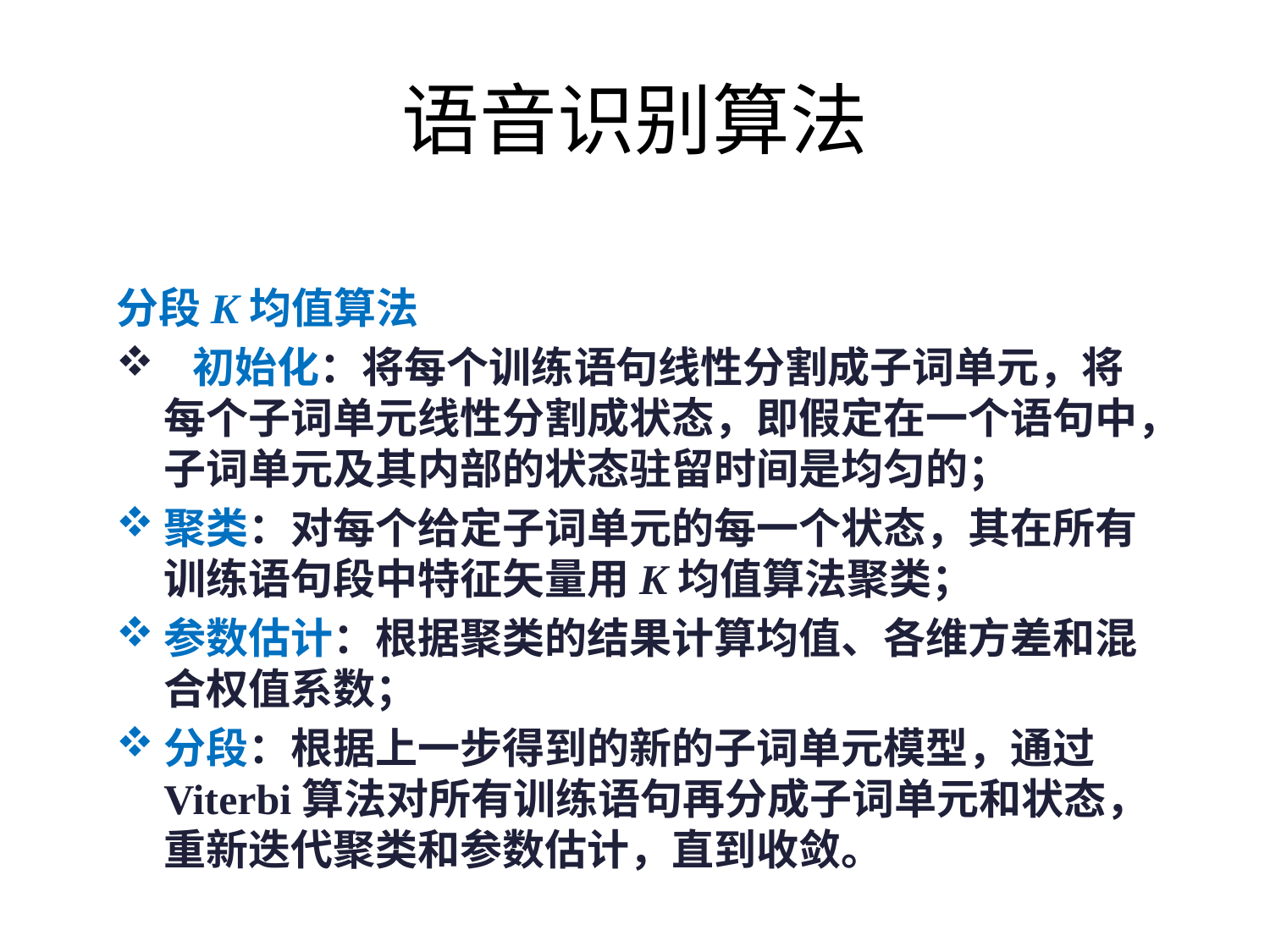

# 语音识别算法
分段K均值算法
  初始化：将每个训练语句线性分割成子词单元，将每个子词单元线性分割成状态，即假定在一个语句中，子词单元及其内部的状态驻留时间是均匀的；
聚类：对每个给定子词单元的每一个状态，其在所有训练语句段中特征矢量用K均值算法聚类；
参数估计：根据聚类的结果计算均值、各维方差和混合权值系数；
分段：根据上一步得到的新的子词单元模型，通过Viterbi算法对所有训练语句再分成子词单元和状态，重新迭代聚类和参数估计，直到收敛。